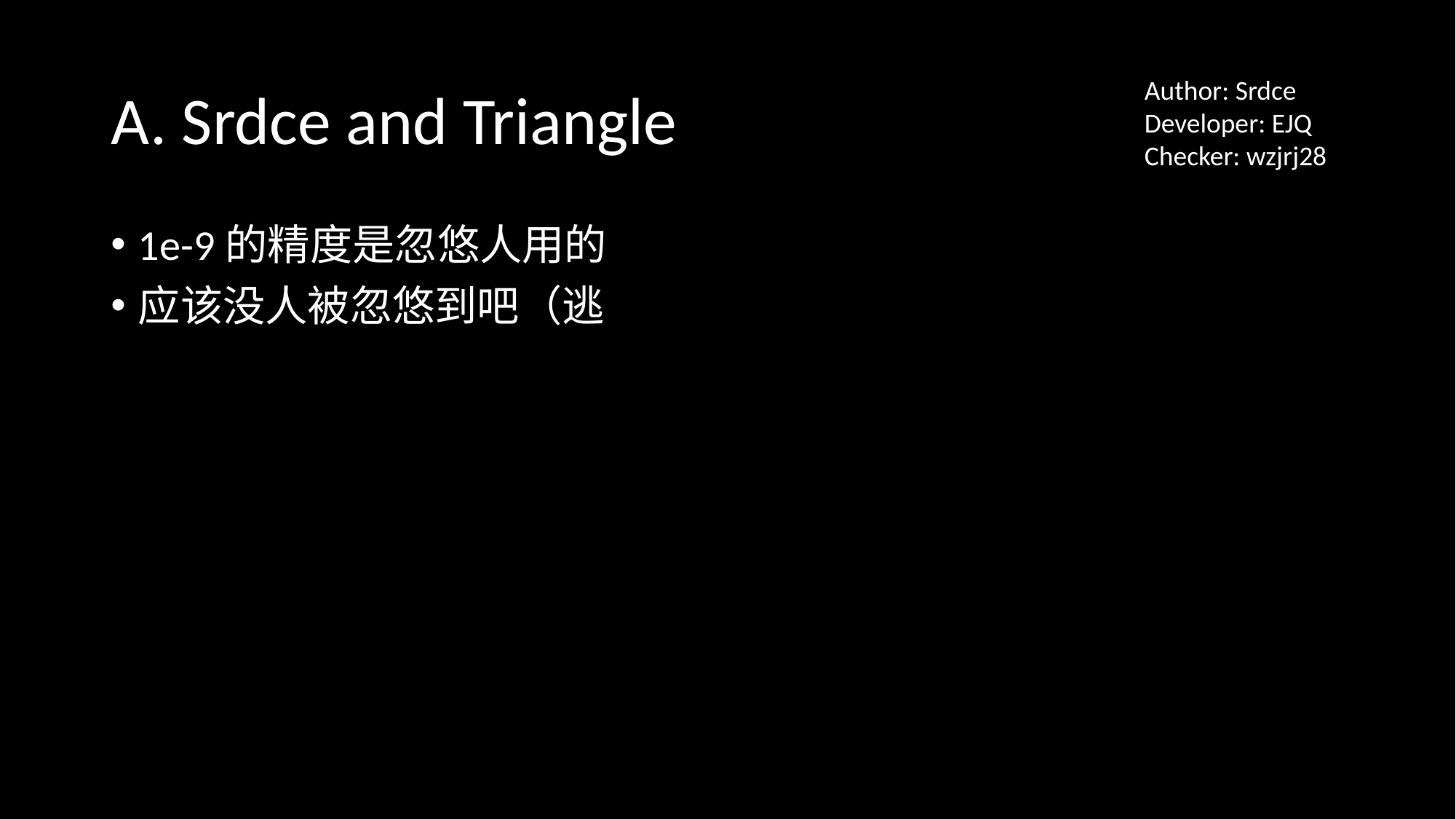

# A. Srdce and Triangle
Author: Srdce
Developer: EJQ
Checker: wzjrj28
1e-9的精度是忽悠人用的
应该没人被忽悠到吧（逃